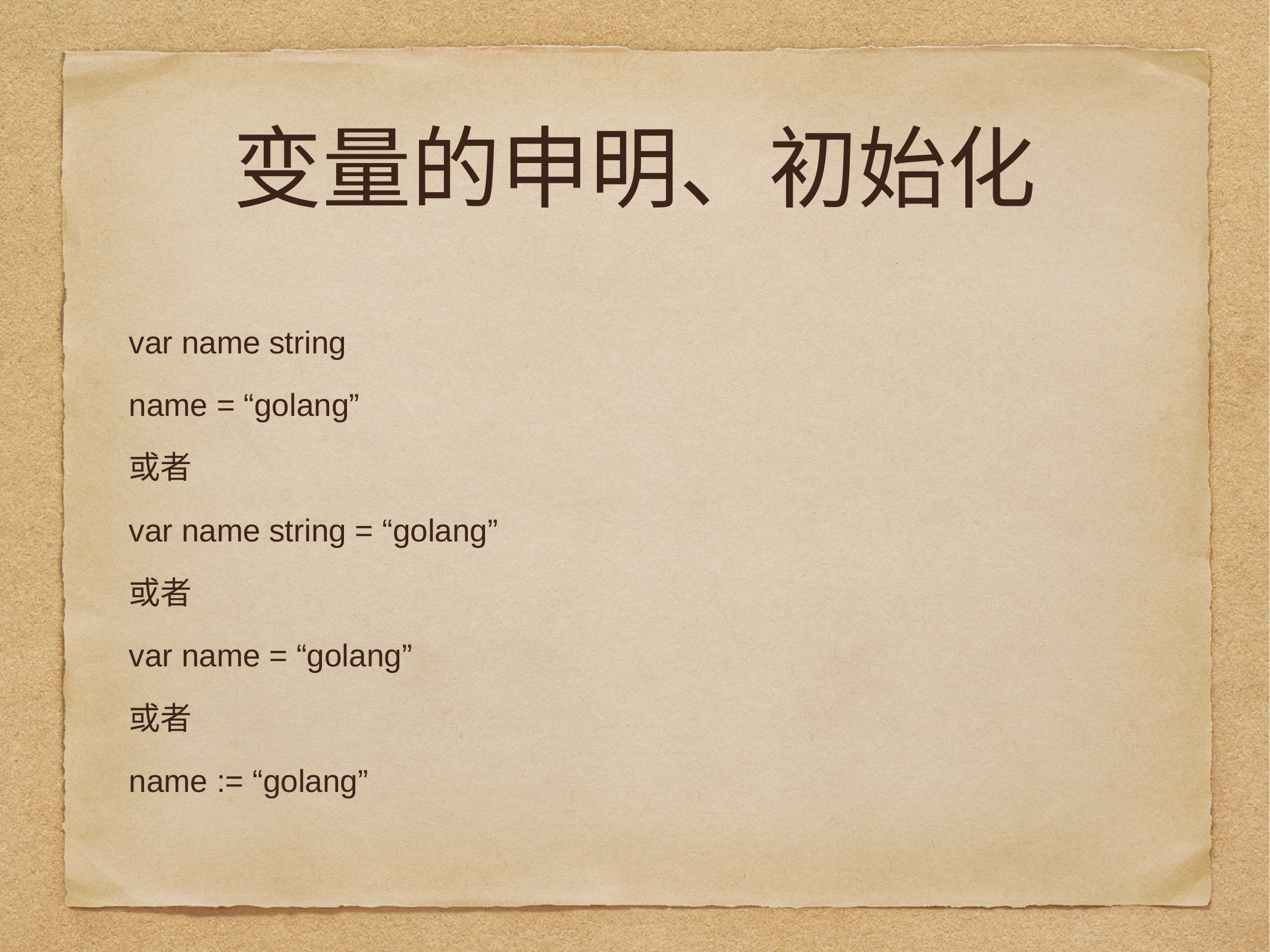

# 变量的申明、初始化
var name string
name = “golang”
或者
var name string = “golang”
或者
var name = “golang”
或者
name := “golang”